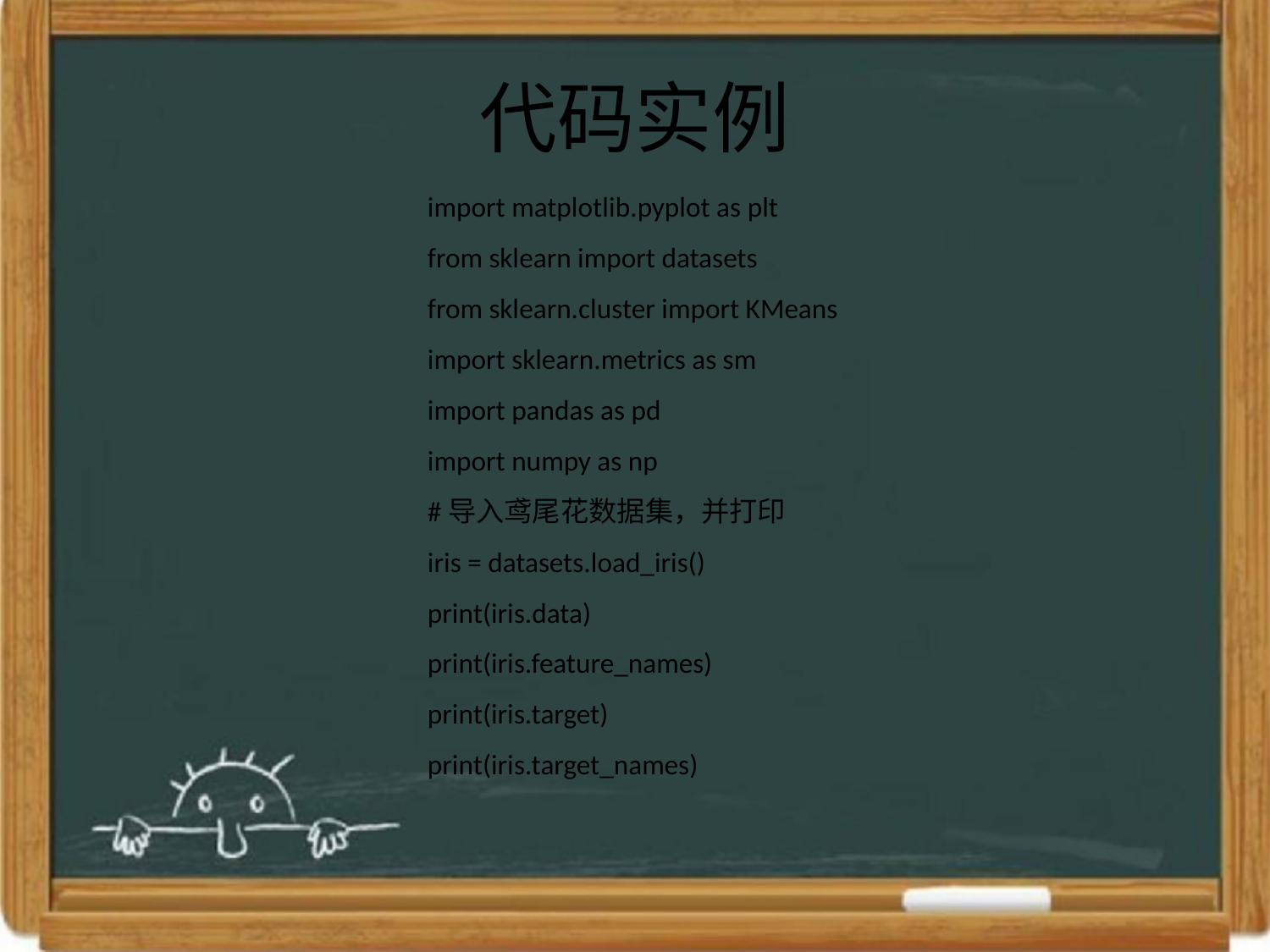

# 代码实例
import matplotlib.pyplot as plt
from sklearn import datasets
from sklearn.cluster import KMeans
import sklearn.metrics as sm
import pandas as pd
import numpy as np
#导入鸢尾花数据集，并打印
iris = datasets.load_iris()
print(iris.data)
print(iris.feature_names)
print(iris.target)
print(iris.target_names)